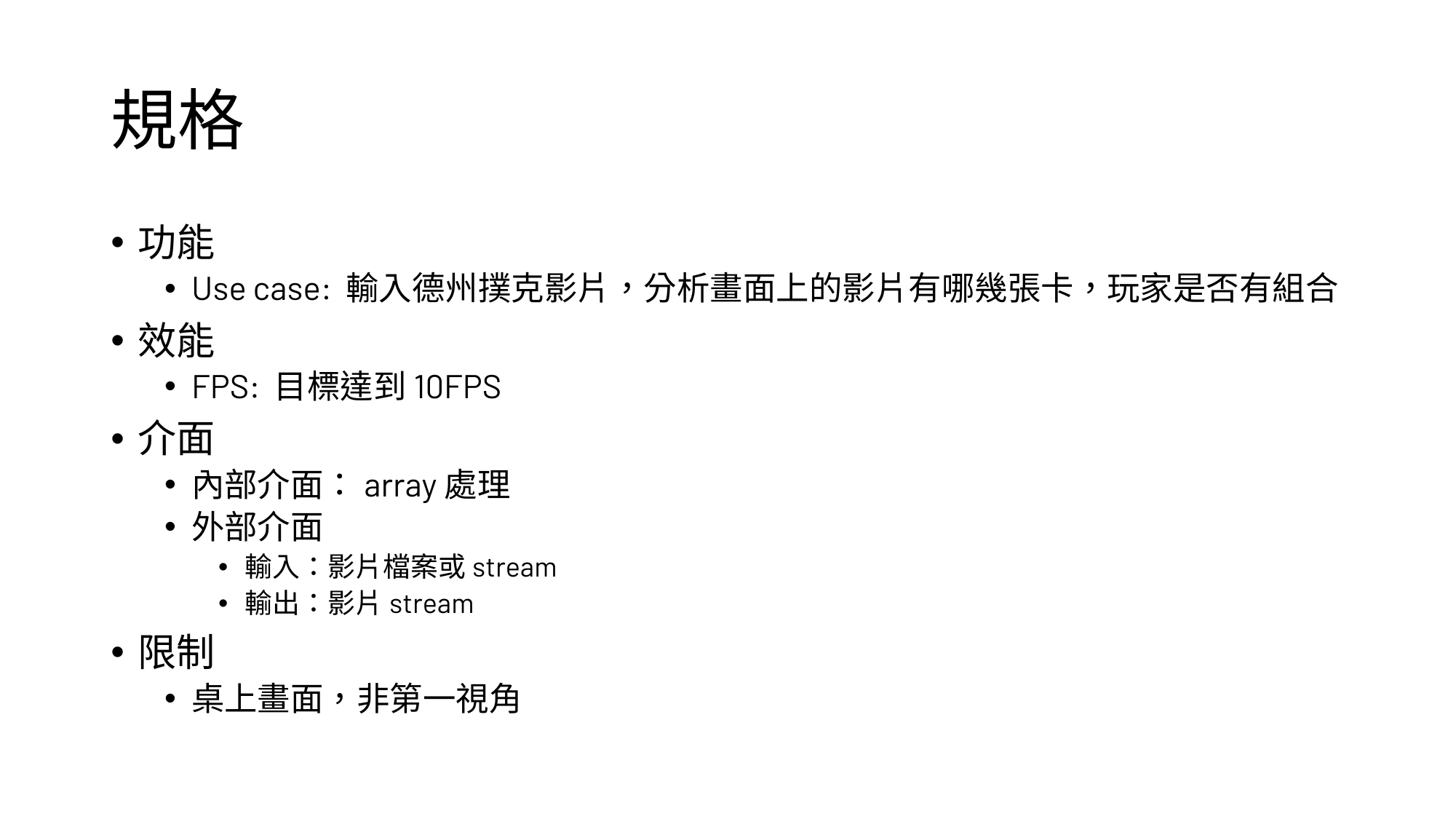

# 規格
功能
Use case: 輸入德州撲克影片，分析畫面上的影片有哪幾張卡，玩家是否有組合
效能
FPS: 目標達到10FPS
介面
內部介面：array處理
外部介面
輸入：影片檔案或stream
輸出：影片stream
限制
桌上畫面，非第一視角